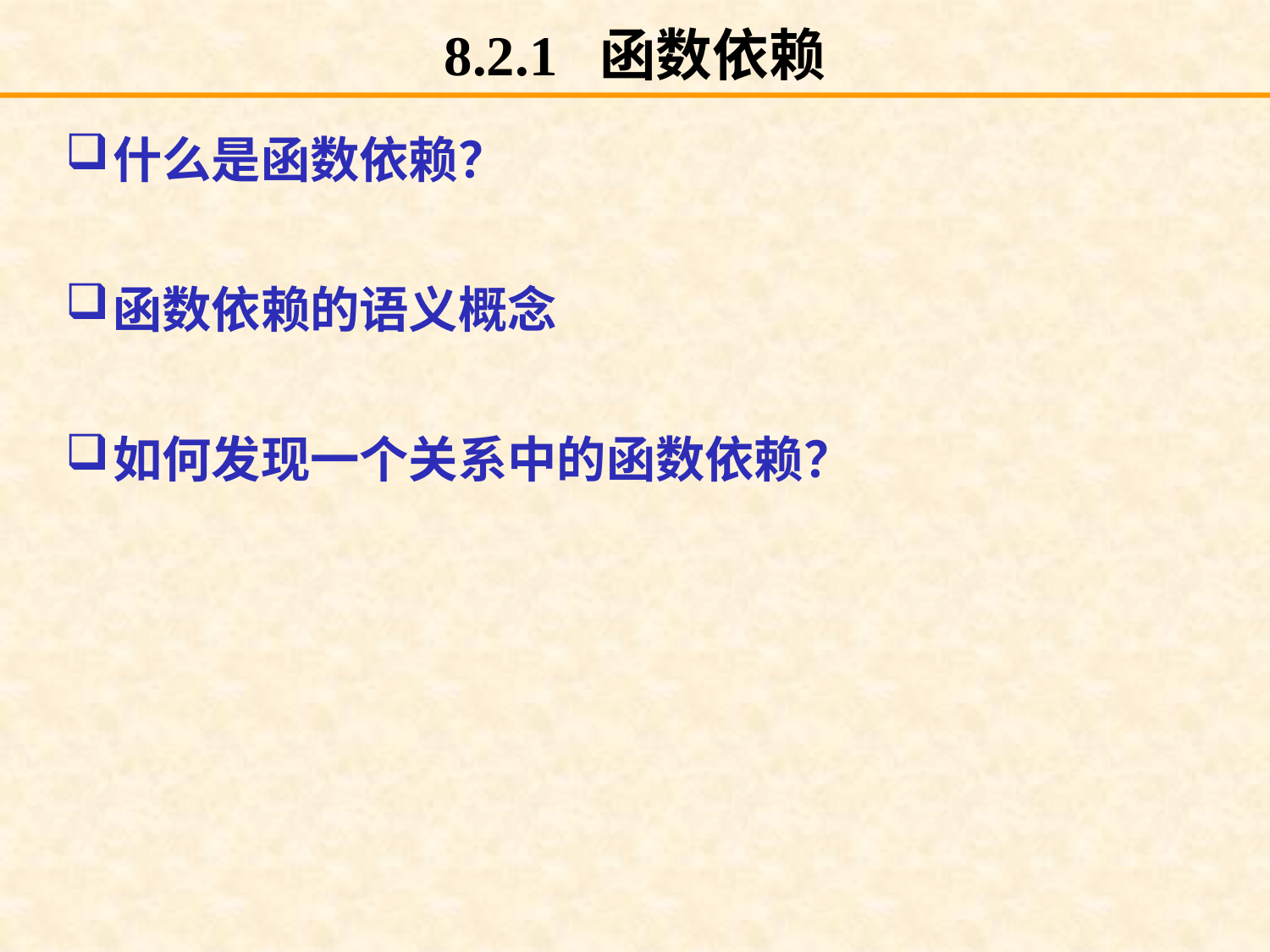

# 8.2.1  函数依赖
什么是函数依赖？

函数依赖的语义概念

如何发现一个关系中的函数依赖？